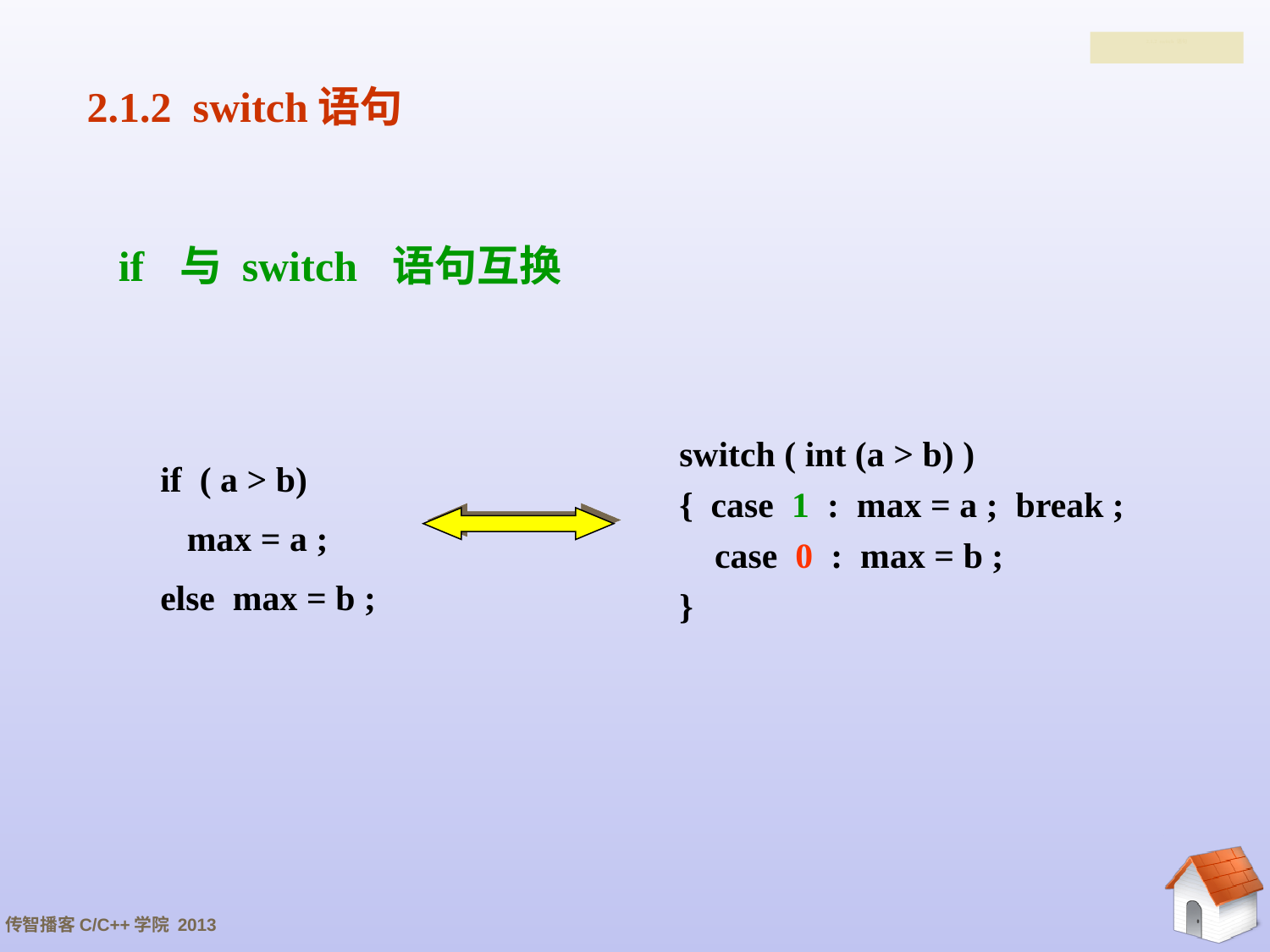

# 2.1.2  switch 语句
2.1.2  switch语句
if 与 switch 语句互换
switch ( int (a > b) )
{  case  1  :  max = a ;  break ;
    case  0  :  max = b ;
}
if  ( a > b)
   max = a ;
else  max = b ;